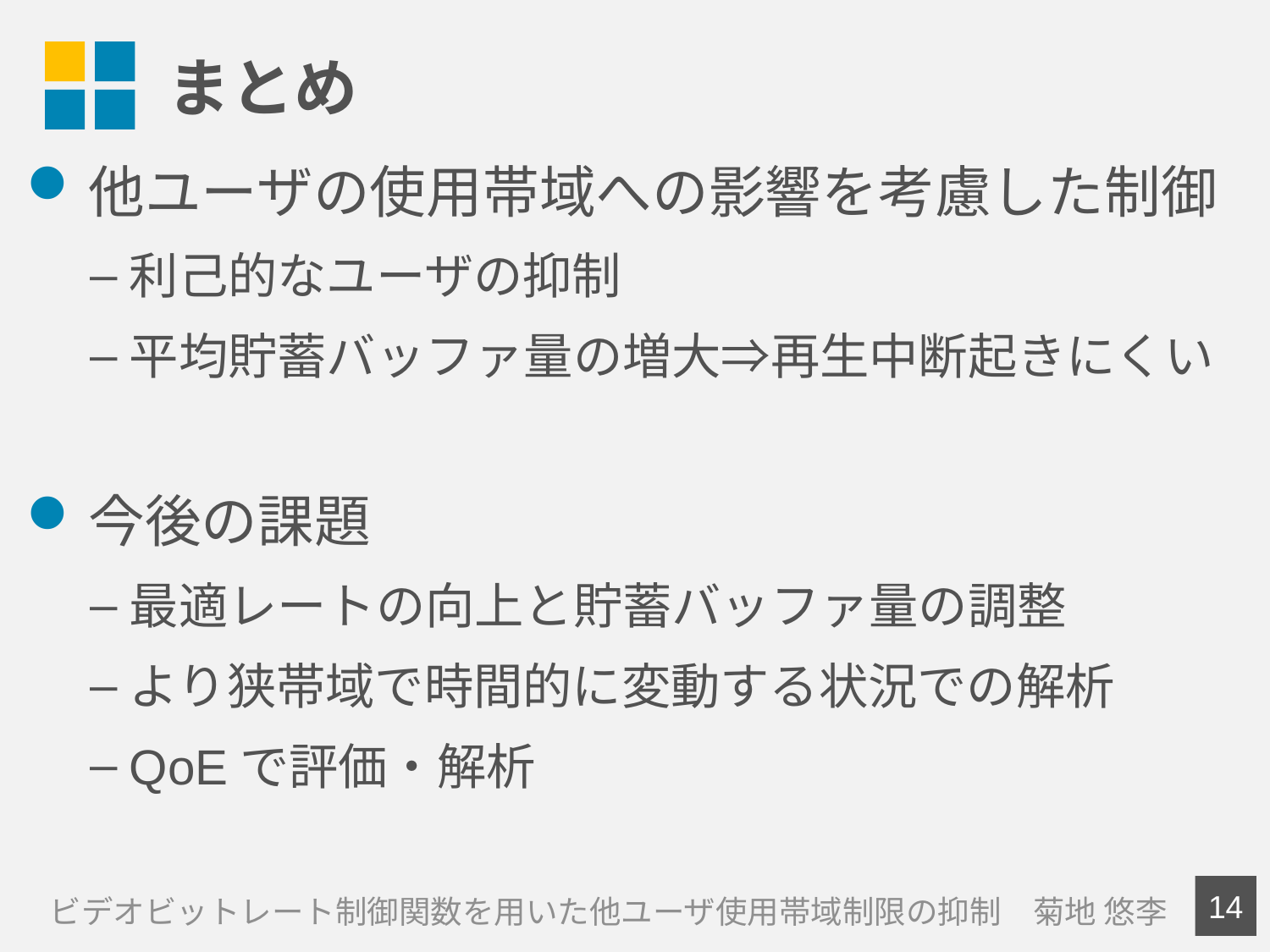

# まとめ
他ユーザの使用帯域への影響を考慮した制御
利己的なユーザの抑制
平均貯蓄バッファ量の増大⇒再生中断起きにくい

今後の課題
最適レートの向上と貯蓄バッファ量の調整
より狭帯域で時間的に変動する状況での解析
QoEで評価・解析

14
ビデオビットレート制御関数を用いた他ユーザ使用帯域制限の抑制　菊地 悠李